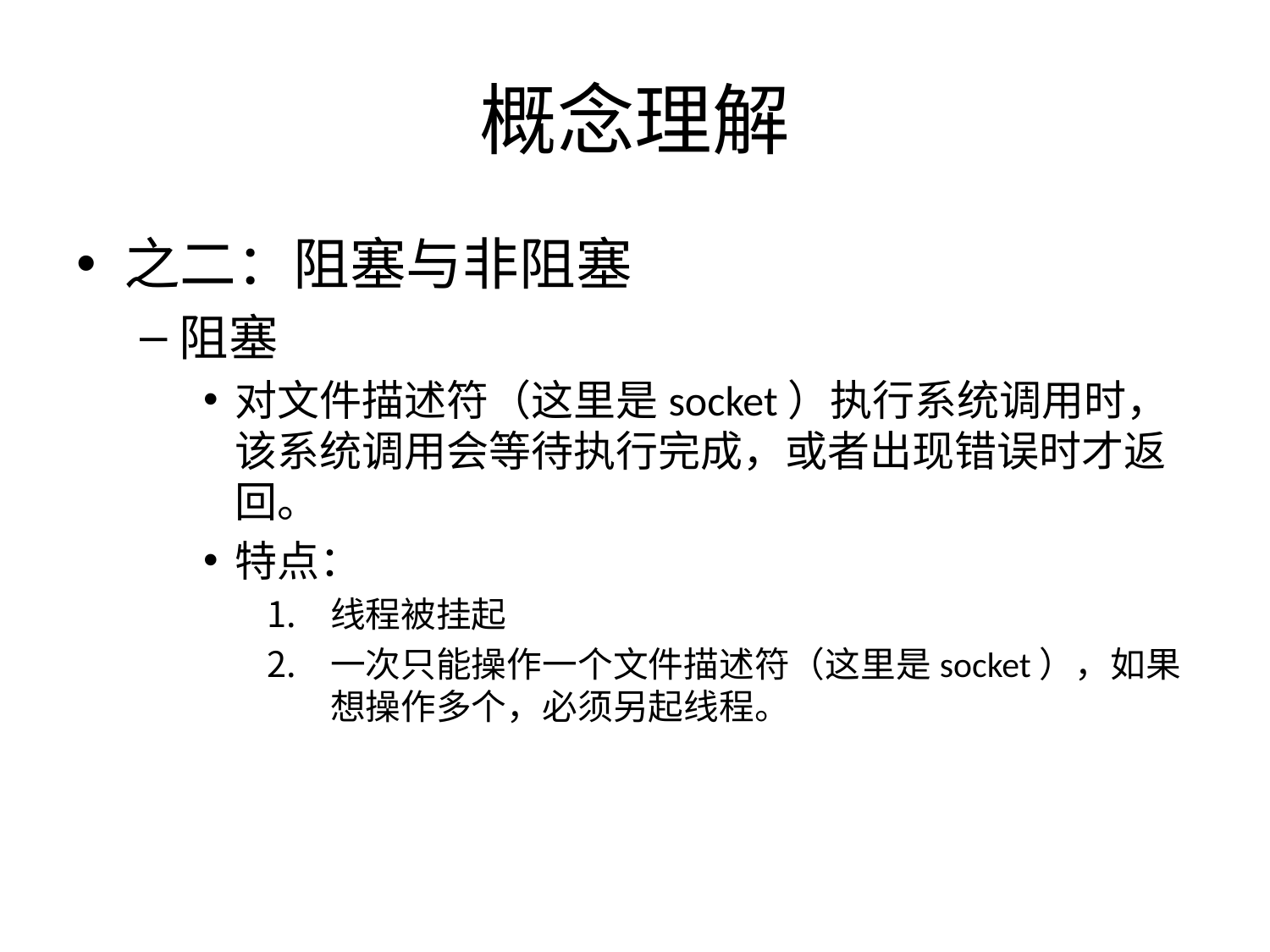

# 概念理解
之二：阻塞与非阻塞
阻塞
对文件描述符（这里是socket）执行系统调用时，该系统调用会等待执行完成，或者出现错误时才返回。
特点：
线程被挂起
一次只能操作一个文件描述符（这里是socket），如果想操作多个，必须另起线程。